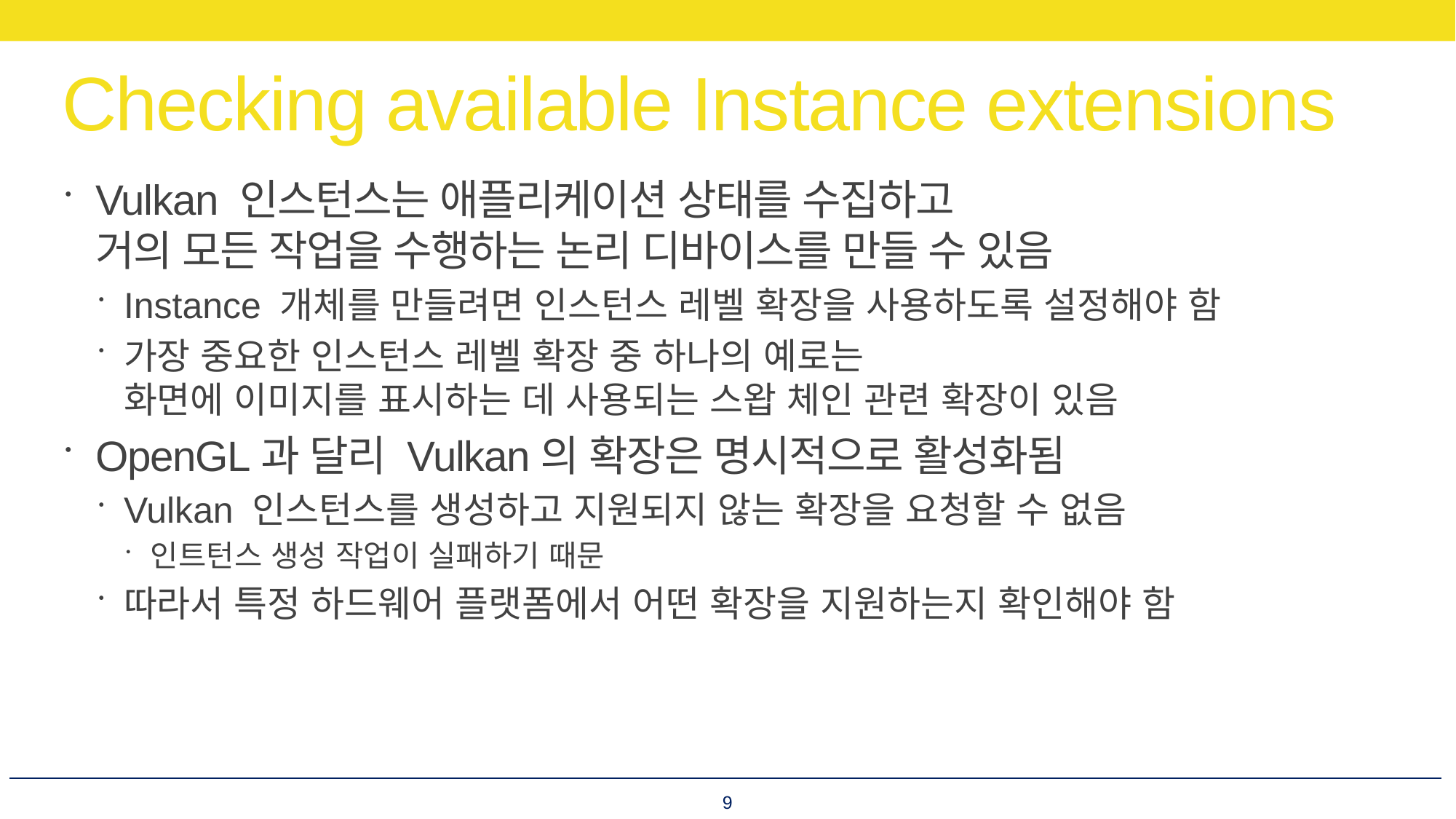

# Checking available Instance extensions
Vulkan 인스턴스는 애플리케이션 상태를 수집하고
거의 모든 작업을 수행하는 논리 디바이스를 만들 수 있음
Instance 개체를 만들려면 인스턴스 레벨 확장을 사용하도록 설정해야 함
가장 중요한 인스턴스 레벨 확장 중 하나의 예로는
화면에 이미지를 표시하는 데 사용되는 스왑 체인 관련 확장이 있음
OpenGL과 달리 Vulkan의 확장은 명시적으로 활성화됨
Vulkan 인스턴스를 생성하고 지원되지 않는 확장을 요청할 수 없음
인트턴스 생성 작업이 실패하기 때문
따라서 특정 하드웨어 플랫폼에서 어떤 확장을 지원하는지 확인해야 함
9